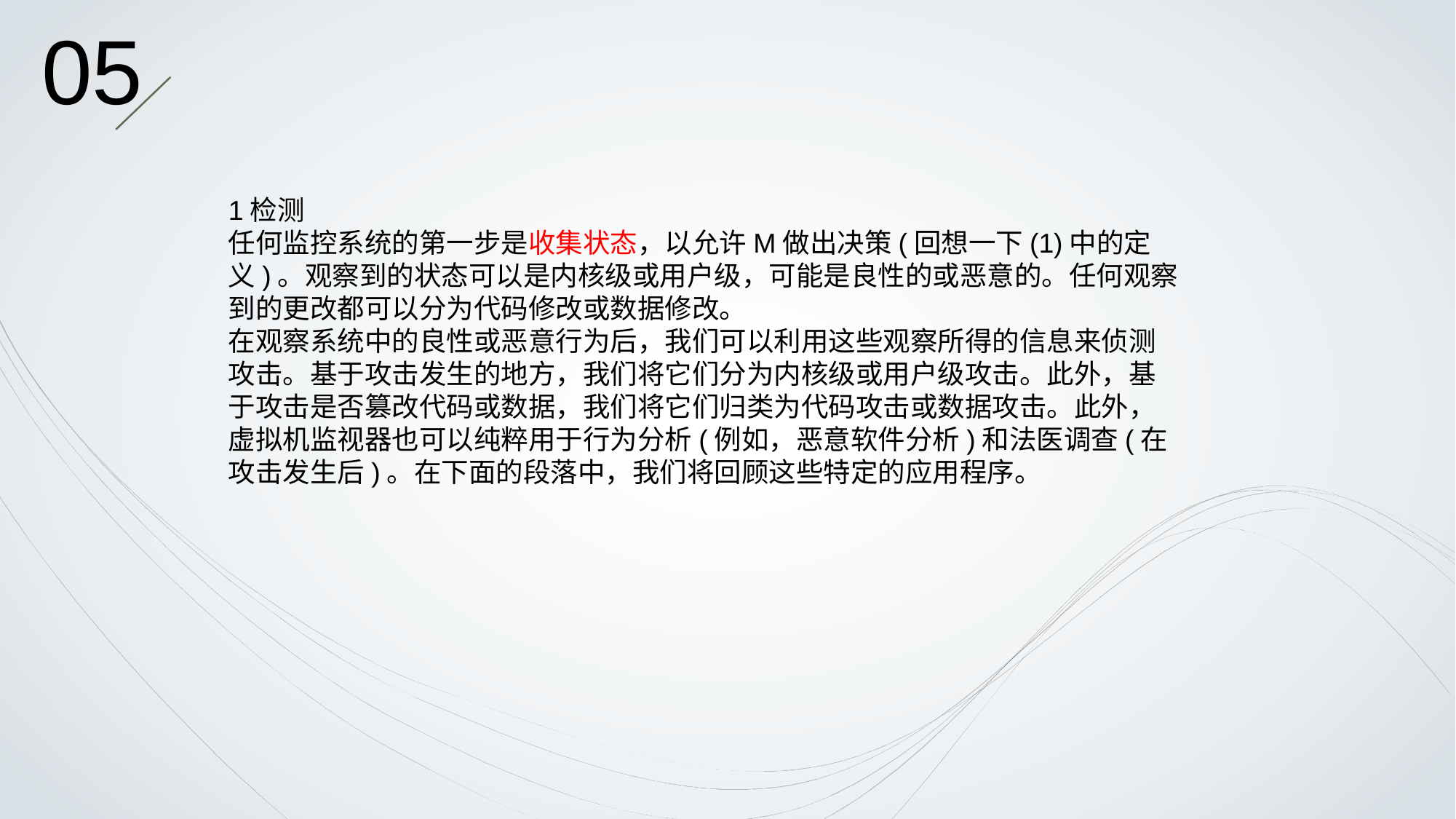

05
1检测
任何监控系统的第一步是收集状态，以允许M做出决策(回想一下(1)中的定义)。观察到的状态可以是内核级或用户级，可能是良性的或恶意的。任何观察到的更改都可以分为代码修改或数据修改。
在观察系统中的良性或恶意行为后，我们可以利用这些观察所得的信息来侦测攻击。基于攻击发生的地方，我们将它们分为内核级或用户级攻击。此外，基于攻击是否篡改代码或数据，我们将它们归类为代码攻击或数据攻击。此外，虚拟机监视器也可以纯粹用于行为分析(例如，恶意软件分析)和法医调查(在攻击发生后)。在下面的段落中，我们将回顾这些特定的应用程序。